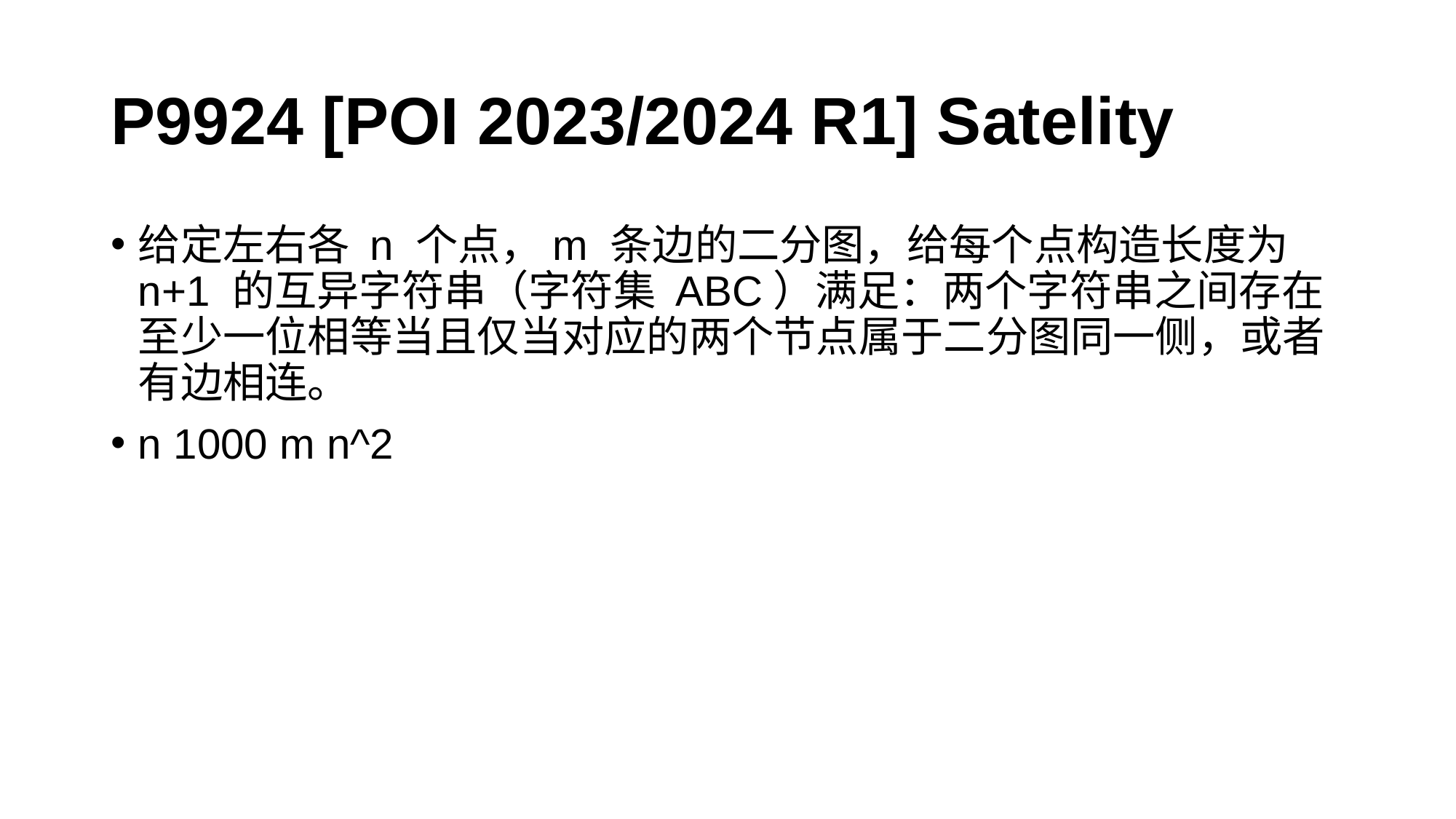

# P9924 [POI 2023/2024 R1] Satelity
给定左右各 n 个点，m 条边的二分图，给每个点构造长度为 n+1 的互异字符串（字符集 ABC）满足：两个字符串之间存在至少一位相等当且仅当对应的两个节点属于二分图同一侧，或者有边相连。
n 1000 m n^2